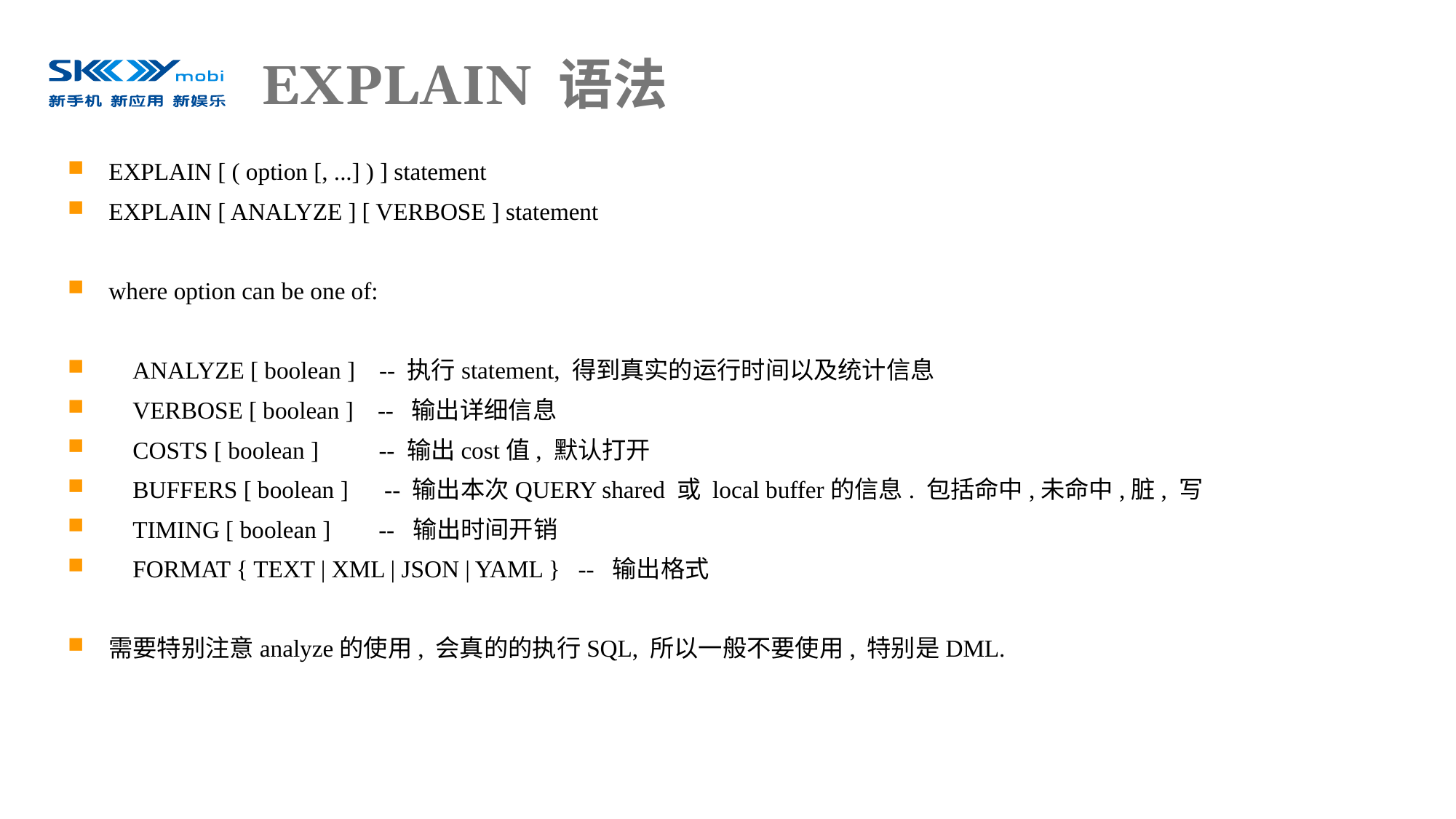

# EXPLAIN 语法
EXPLAIN [ ( option [, ...] ) ] statement
EXPLAIN [ ANALYZE ] [ VERBOSE ] statement

where option can be one of:

    ANALYZE [ boolean ]    -- 执行statement, 得到真实的运行时间以及统计信息
    VERBOSE [ boolean ]    --  输出详细信息
    COSTS [ boolean ]          -- 输出cost值, 默认打开
    BUFFERS [ boolean ]      -- 输出本次QUERY shared 或 local buffer的信息. 包括命中,未命中,脏, 写
    TIMING [ boolean ]        --  输出时间开销
    FORMAT { TEXT | XML | JSON | YAML }   --  输出格式

需要特别注意analyze的使用, 会真的的执行SQL, 所以一般不要使用, 特别是DML.